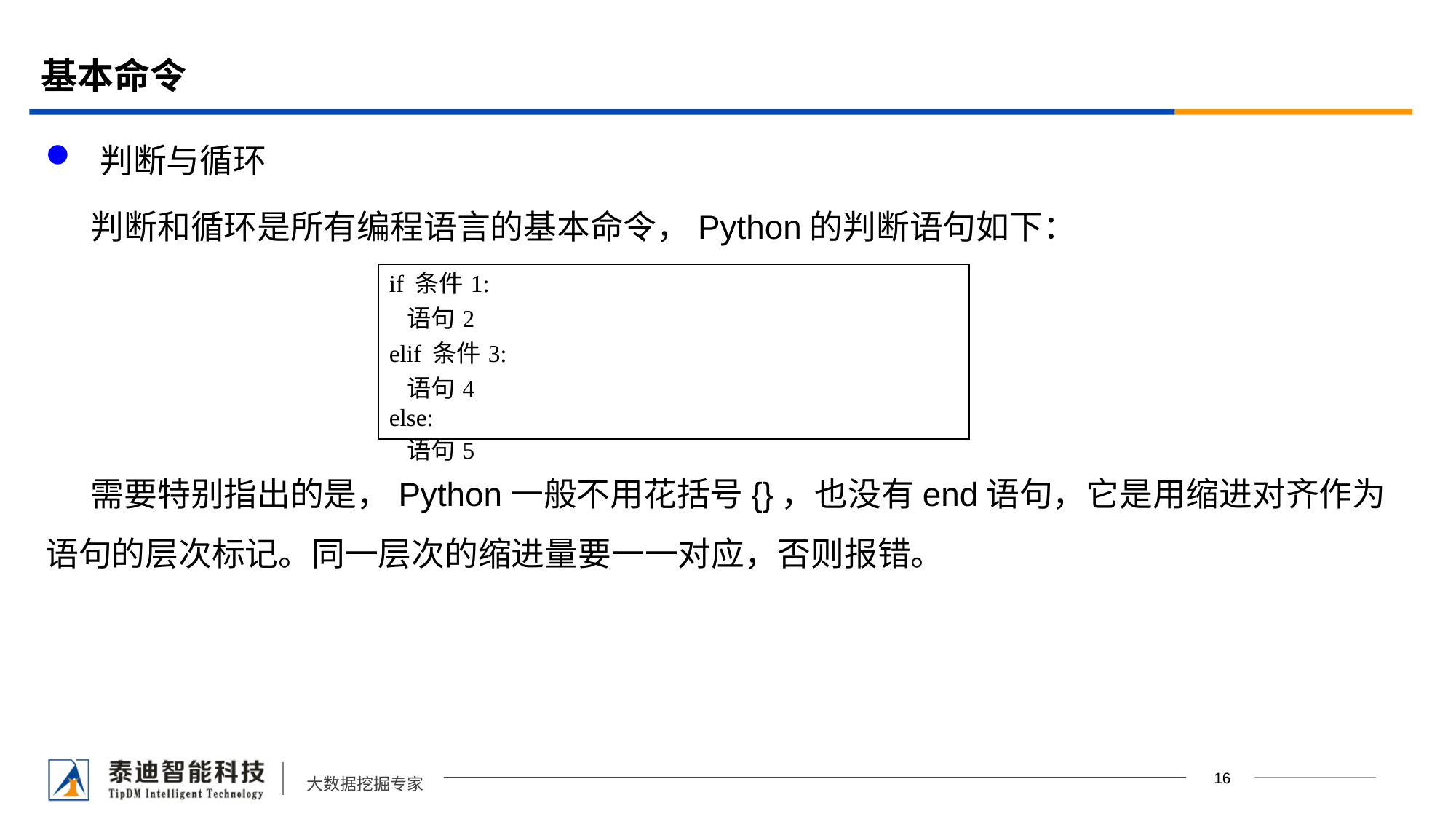

# 基本命令
判断与循环
     判断和循环是所有编程语言的基本命令，Python的判断语句如下：

     需要特别指出的是，Python一般不用花括号{}，也没有end语句，它是用缩进对齐作为语句的层次标记。同一层次的缩进量要一一对应，否则报错。
| if 条件1: 语句2 elif 条件3: 语句4 else: 语句5 |
| --- |